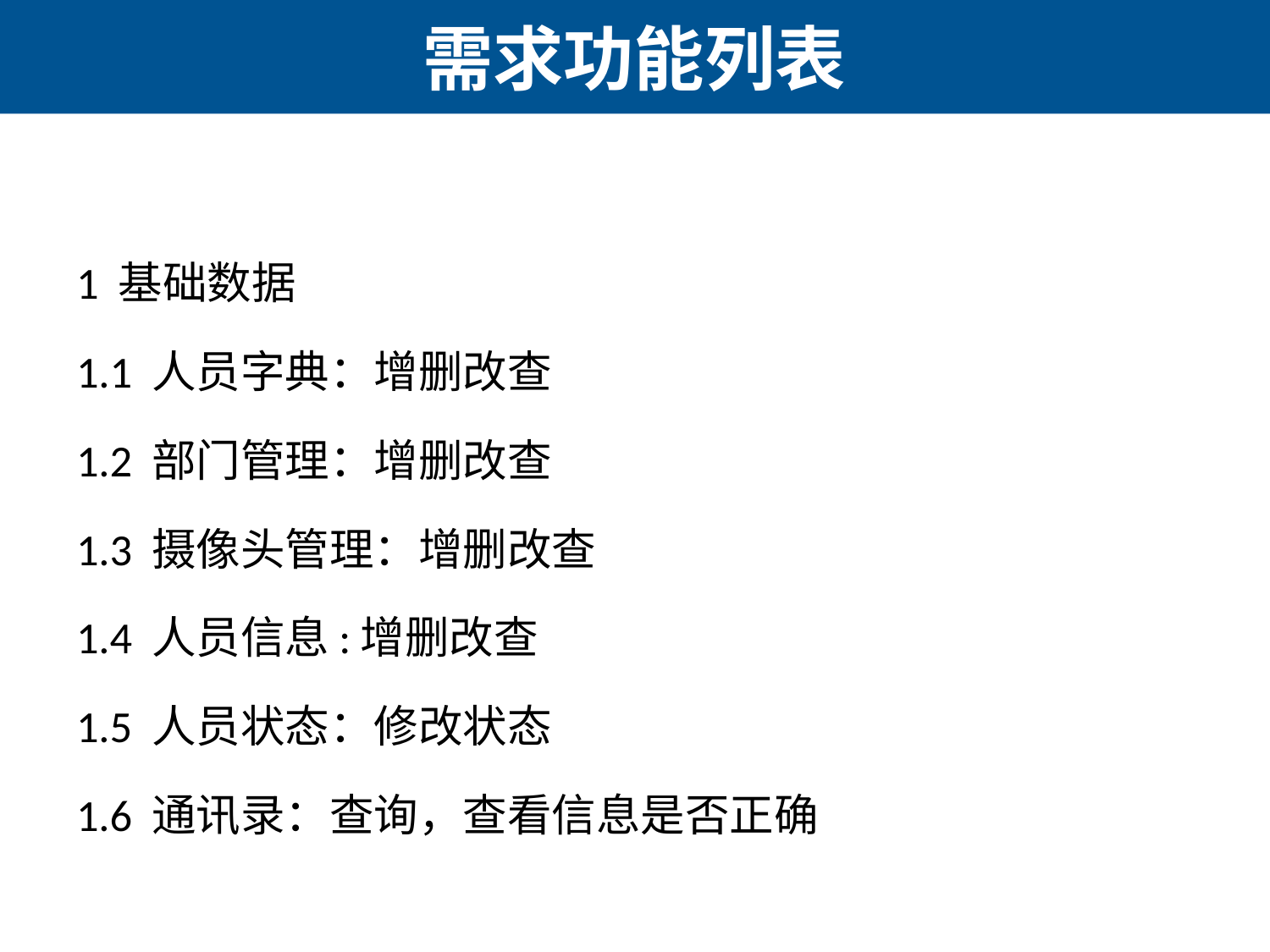

# 需求功能列表
1 基础数据
1.1 人员字典：增删改查
1.2 部门管理：增删改查
1.3 摄像头管理：增删改查
1.4 人员信息:增删改查
1.5 人员状态：修改状态
1.6 通讯录：查询，查看信息是否正确